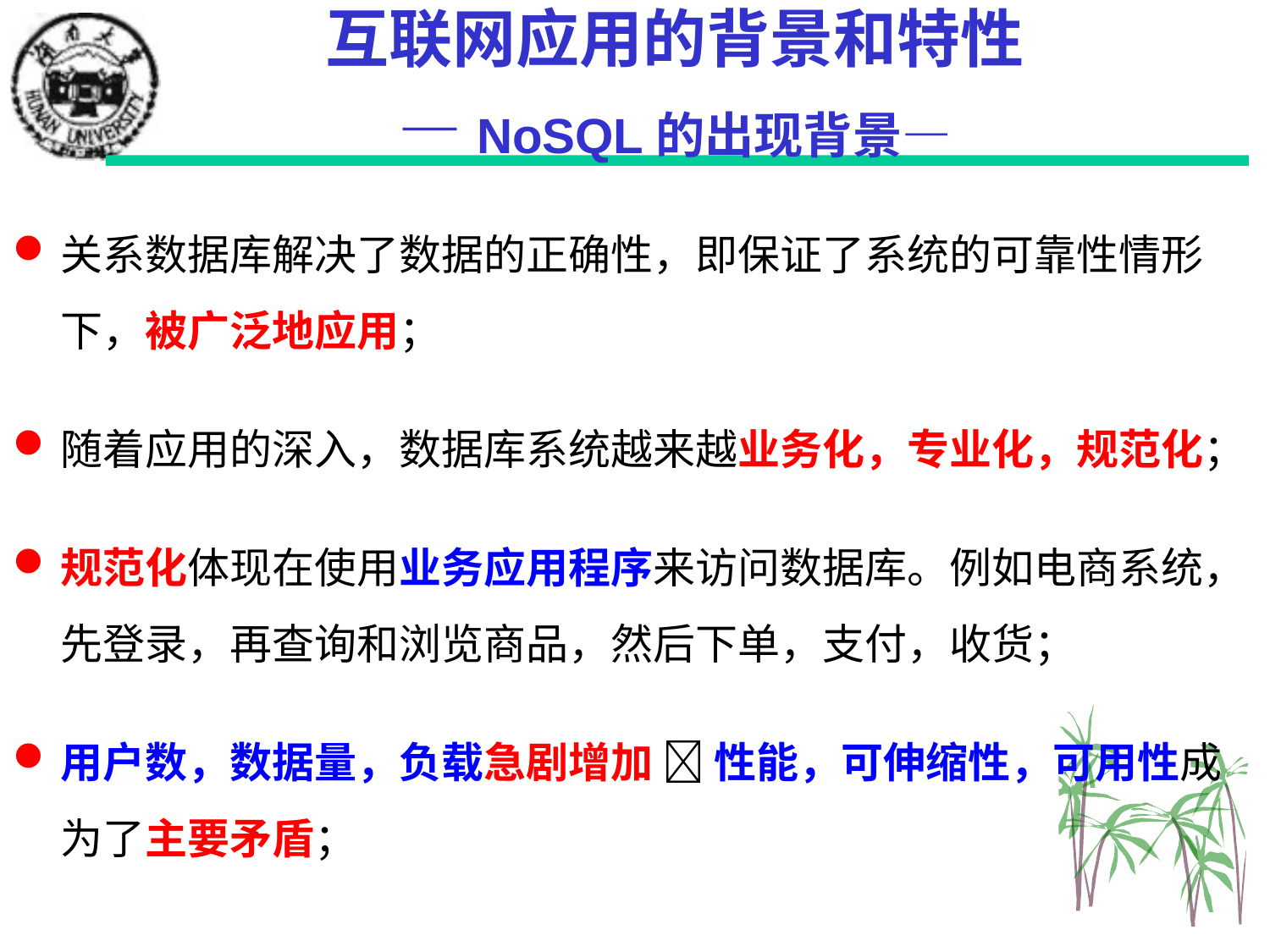

# 互联网应用的背景和特性 —NoSQL的出现背景—
关系数据库解决了数据的正确性，即保证了系统的可靠性情形下，被广泛地应用；
随着应用的深入，数据库系统越来越业务化，专业化，规范化；
规范化体现在使用业务应用程序来访问数据库。例如电商系统，先登录，再查询和浏览商品，然后下单，支付，收货；
用户数，数据量，负载急剧增加 ⇒ 性能，可伸缩性，可用性成为了主要矛盾；